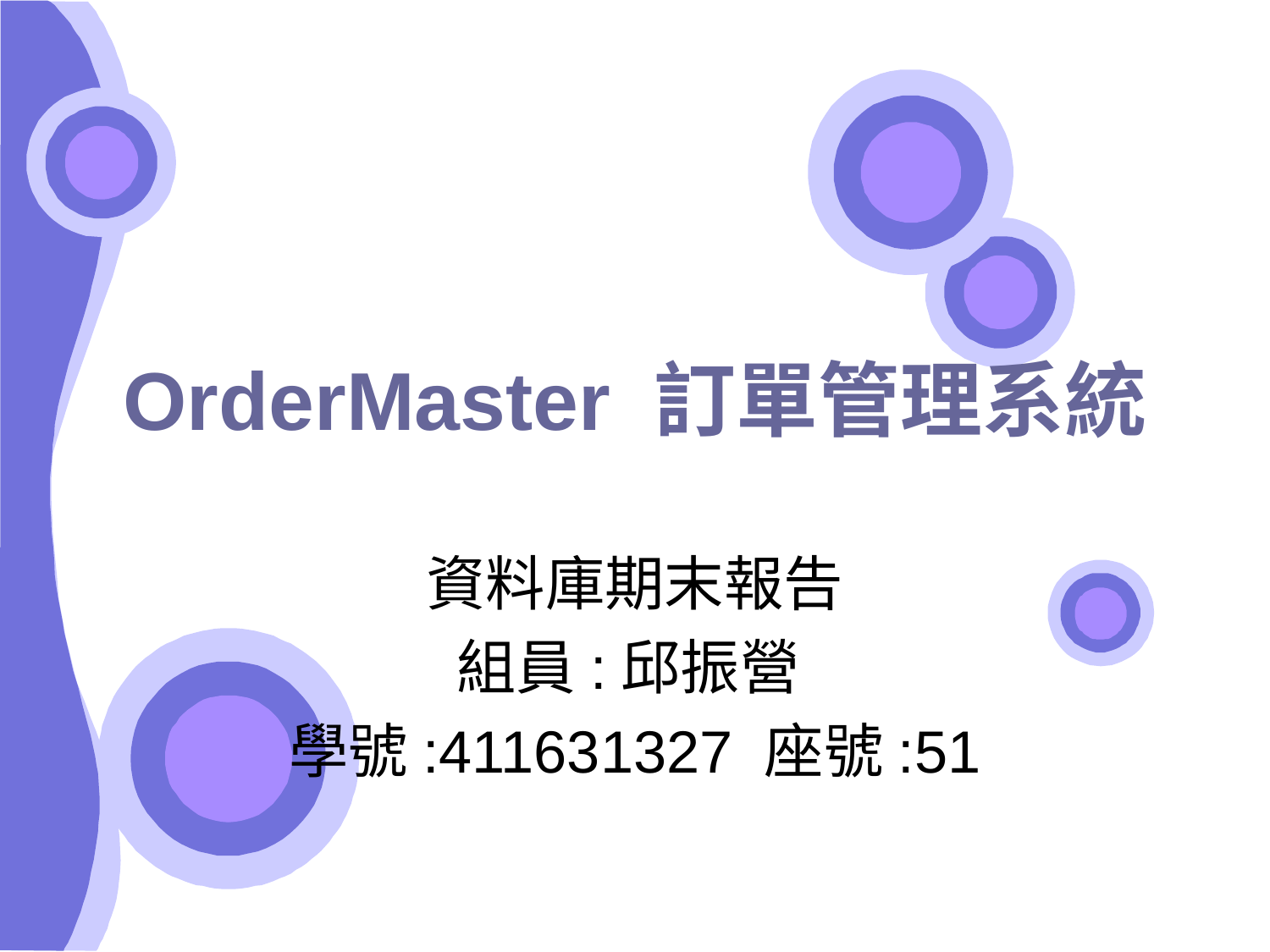

# OrderMaster 訂單管理系統
資料庫期末報告
組員:邱振營
學號:411631327 座號:51